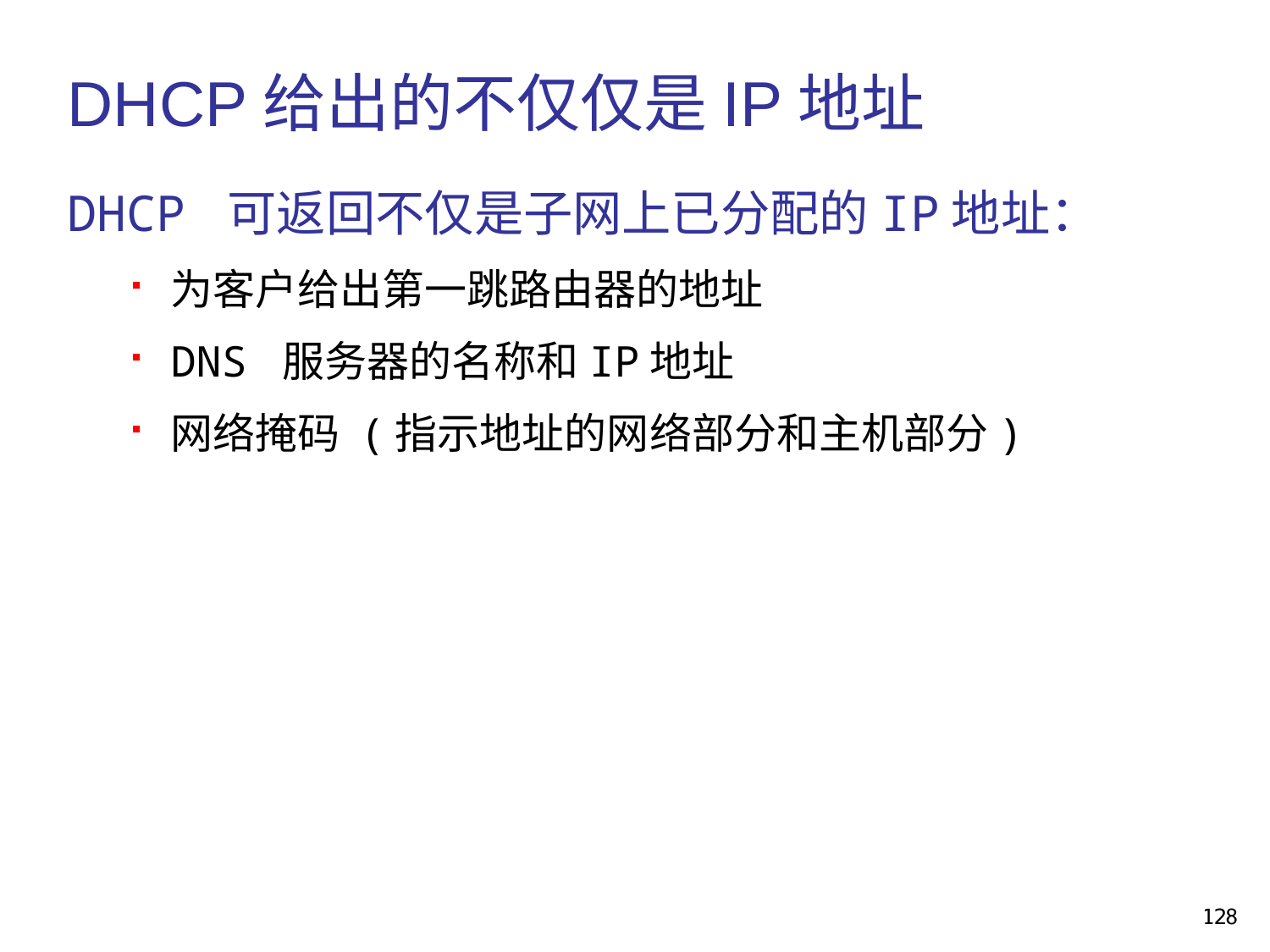

# DHCP给出的不仅仅是IP地址
DHCP 可返回不仅是子网上已分配的IP地址：
为客户给出第一跳路由器的地址
DNS 服务器的名称和IP地址
网络掩码 (指示地址的网络部分和主机部分)
128